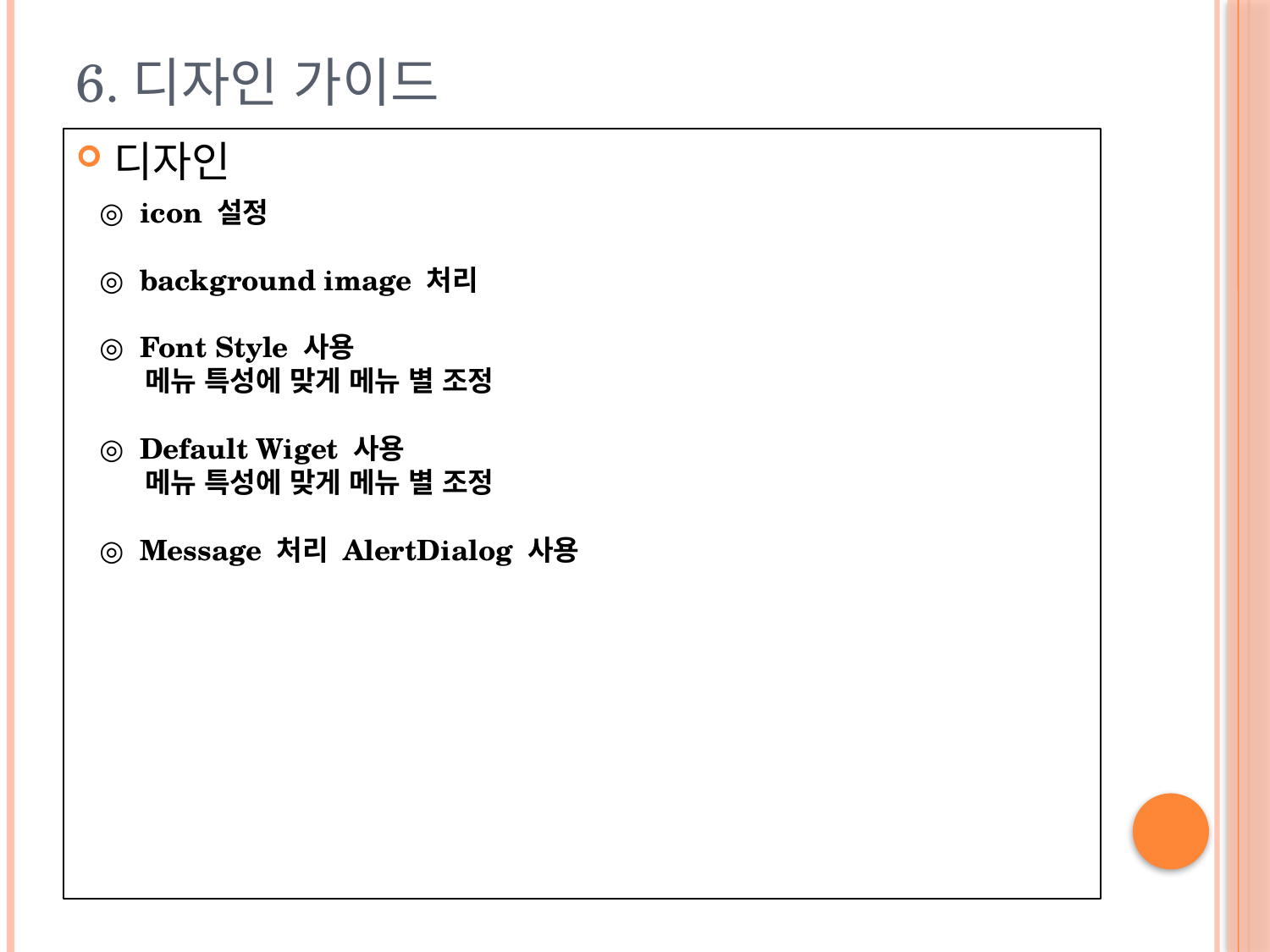

# 6.디자인 가이드
디자인

◎  icon 설정

◎  background image 처리

◎  Font Style 사용
     메뉴 특성에 맞게 메뉴 별 조정

◎  Default Wiget 사용
     메뉴 특성에 맞게 메뉴 별 조정

◎  Message 처리 AlertDialog 사용